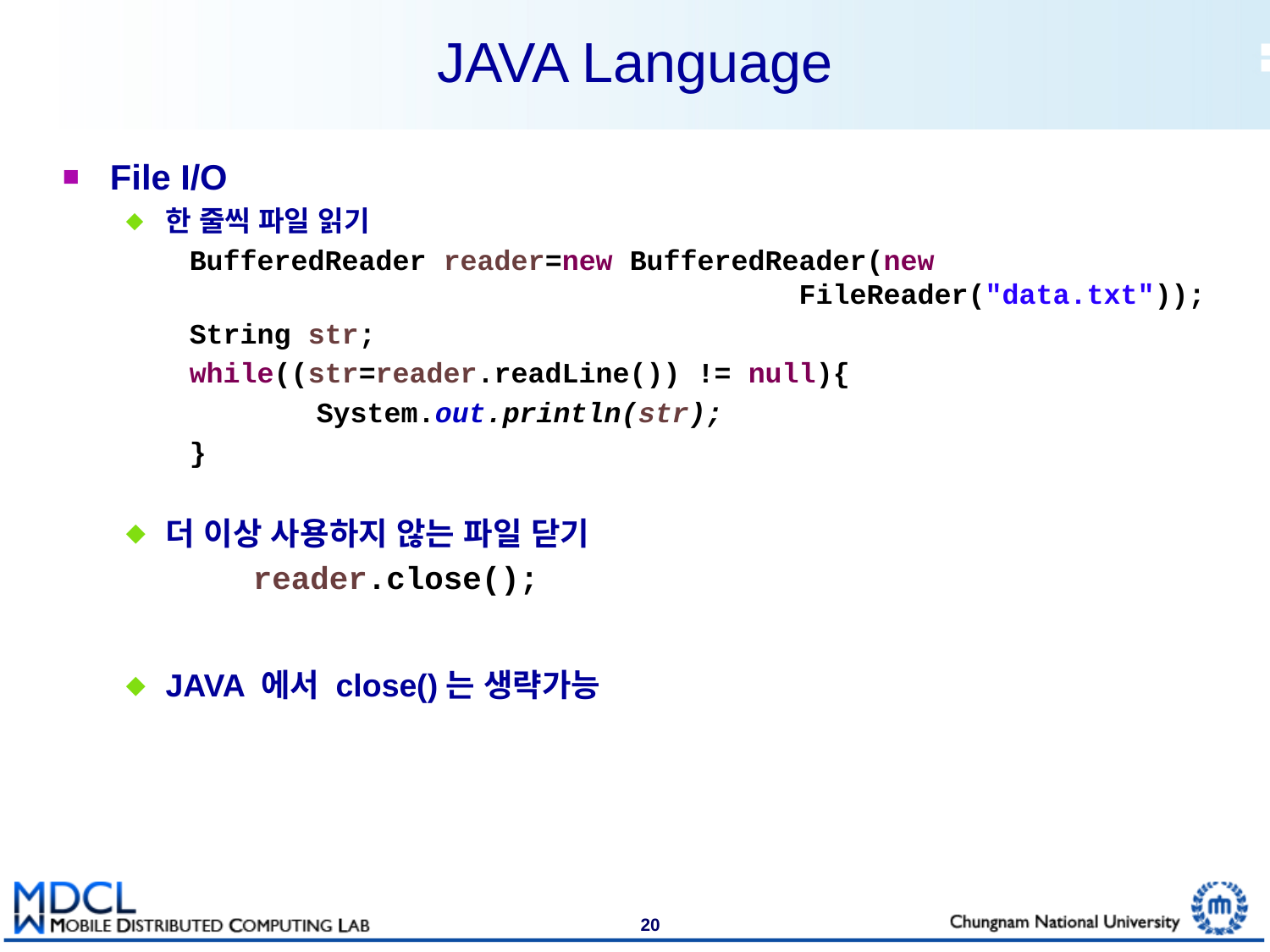

# JAVA Language
File I/O
한 줄씩 파일 읽기
	BufferedReader reader=new BufferedReader(new 							      FileReader("data.txt"));
	String str;
	while((str=reader.readLine()) != null){
		System.out.println(str);
	}

더 이상 사용하지 않는 파일 닫기
	reader.close();

JAVA 에서 close()는 생략가능